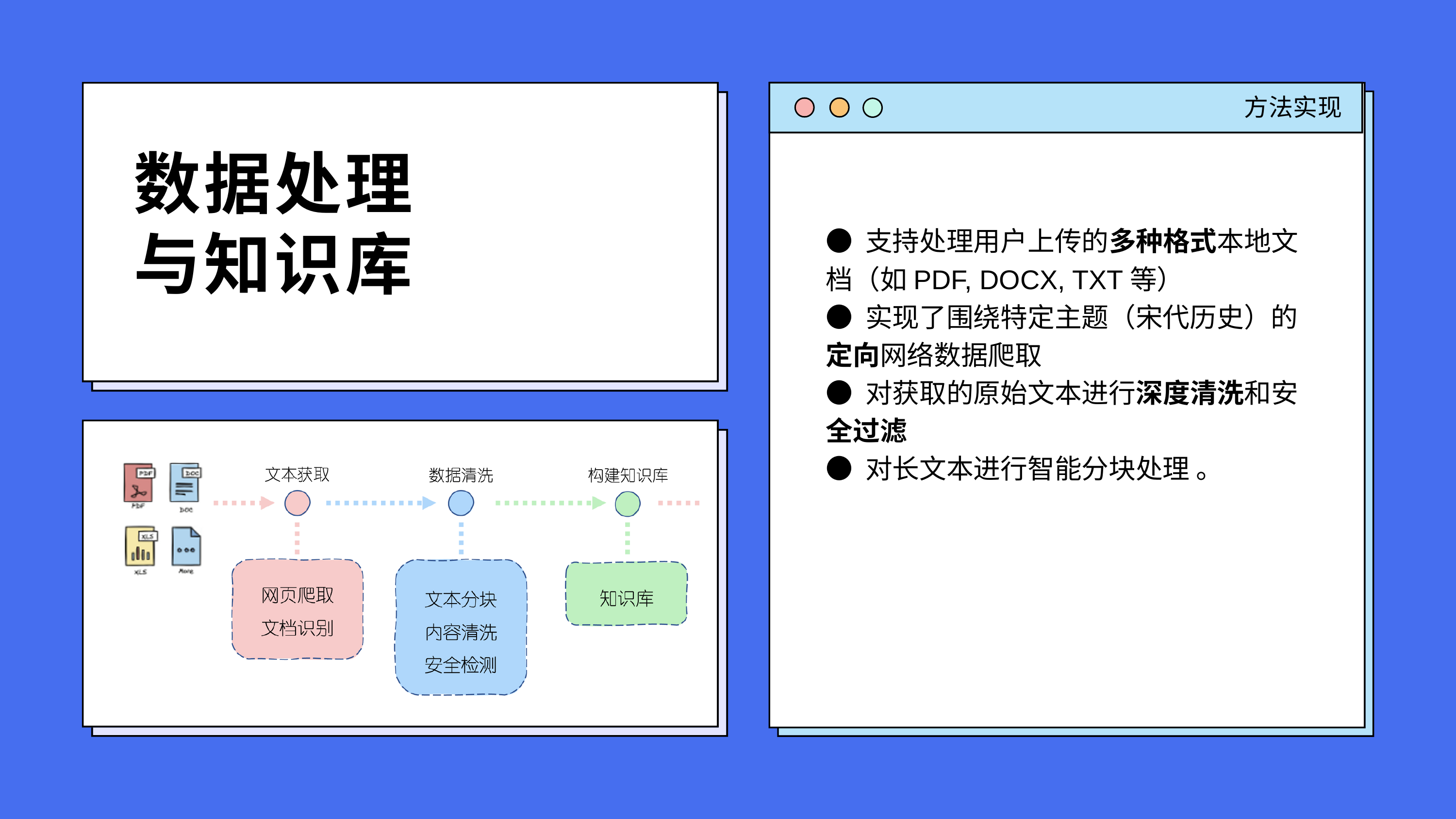

数据处理
与知识库

方法实现

● 支持处理用户上传的多种格式本地文档（如PDF, DOCX, TXT等）
● 实现了围绕特定主题（宋代历史）的定向网络数据爬取
● 对获取的原始文本进行深度清洗和安全过滤
● 对长文本进行智能分块处理 。